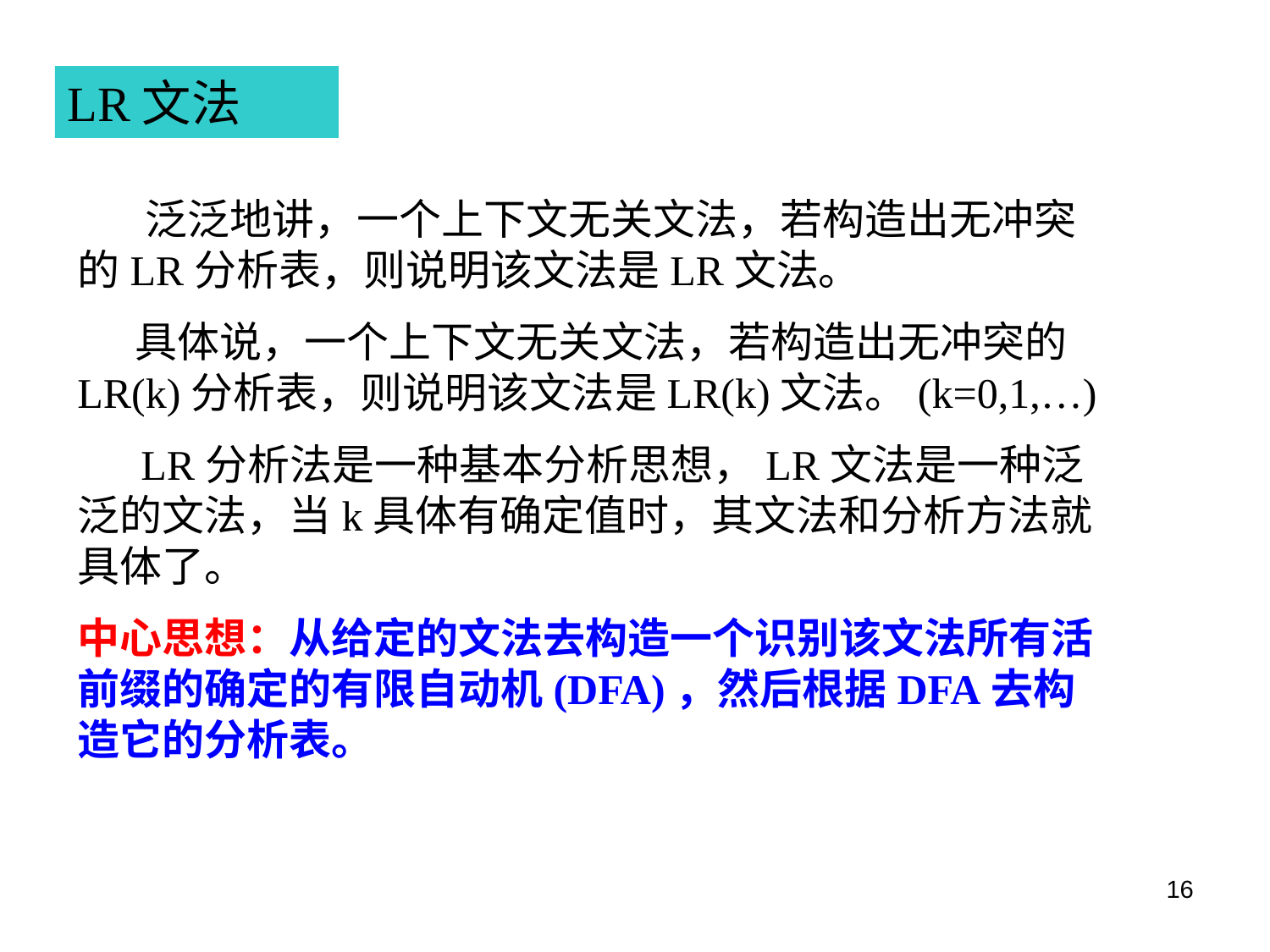

LR文法
      泛泛地讲，一个上下文无关文法，若构造出无冲突的LR分析表，则说明该文法是LR文法。
     具体说，一个上下文无关文法，若构造出无冲突的LR(k)分析表，则说明该文法是LR(k)文法。(k=0,1,…)
      LR分析法是一种基本分析思想，LR文法是一种泛泛的文法，当k具体有确定值时，其文法和分析方法就具体了。
中心思想：从给定的文法去构造一个识别该文法所有活前缀的确定的有限自动机(DFA)，然后根据DFA去构造它的分析表。

16